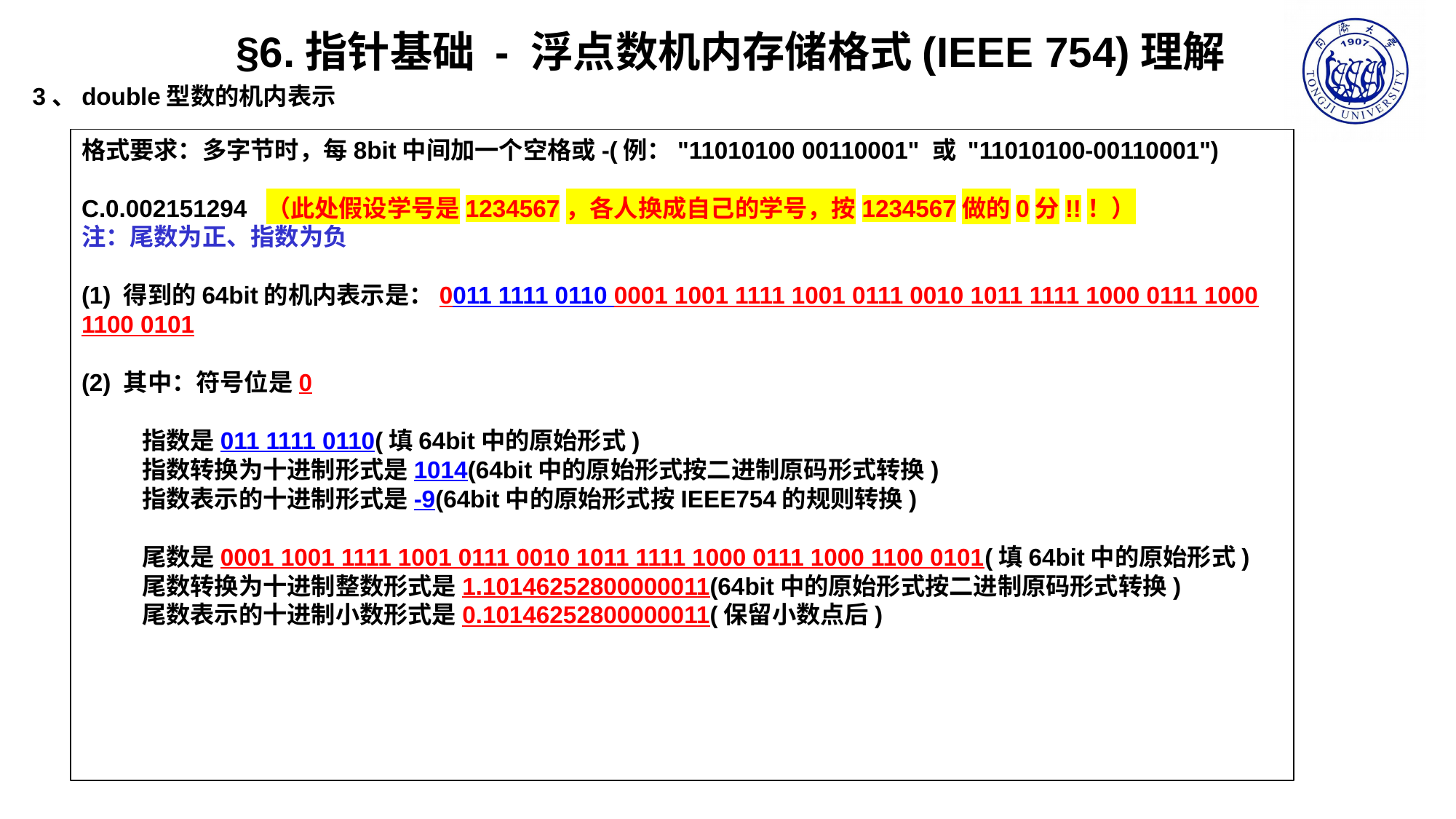

§6.指针基础 - 浮点数机内存储格式(IEEE 754)理解
3、double型数的机内表示
格式要求：多字节时，每8bit中间加一个空格或-(例："11010100 00110001" 或 "11010100-00110001")

C.0.002151294  （此处假设学号是1234567，各人换成自己的学号，按1234567做的0分!!！）
注：尾数为正、指数为负

(1) 得到的64bit的机内表示是：0011 1111 0110 0001 1001 1111 1001 0111 0010 1011 1111 1000 0111 1000 1100 0101

(2) 其中：符号位是0

          指数是011 1111 0110(填64bit中的原始形式)
          指数转换为十进制形式是1014(64bit中的原始形式按二进制原码形式转换)
          指数表示的十进制形式是-9(64bit中的原始形式按IEEE754的规则转换)

          尾数是0001 1001 1111 1001 0111 0010 1011 1111 1000 0111 1000 1100 0101(填64bit中的原始形式)
          尾数转换为十进制整数形式是1.10146252800000011(64bit中的原始形式按二进制原码形式转换)
          尾数表示的十进制小数形式是0.10146252800000011(保留小数点后)